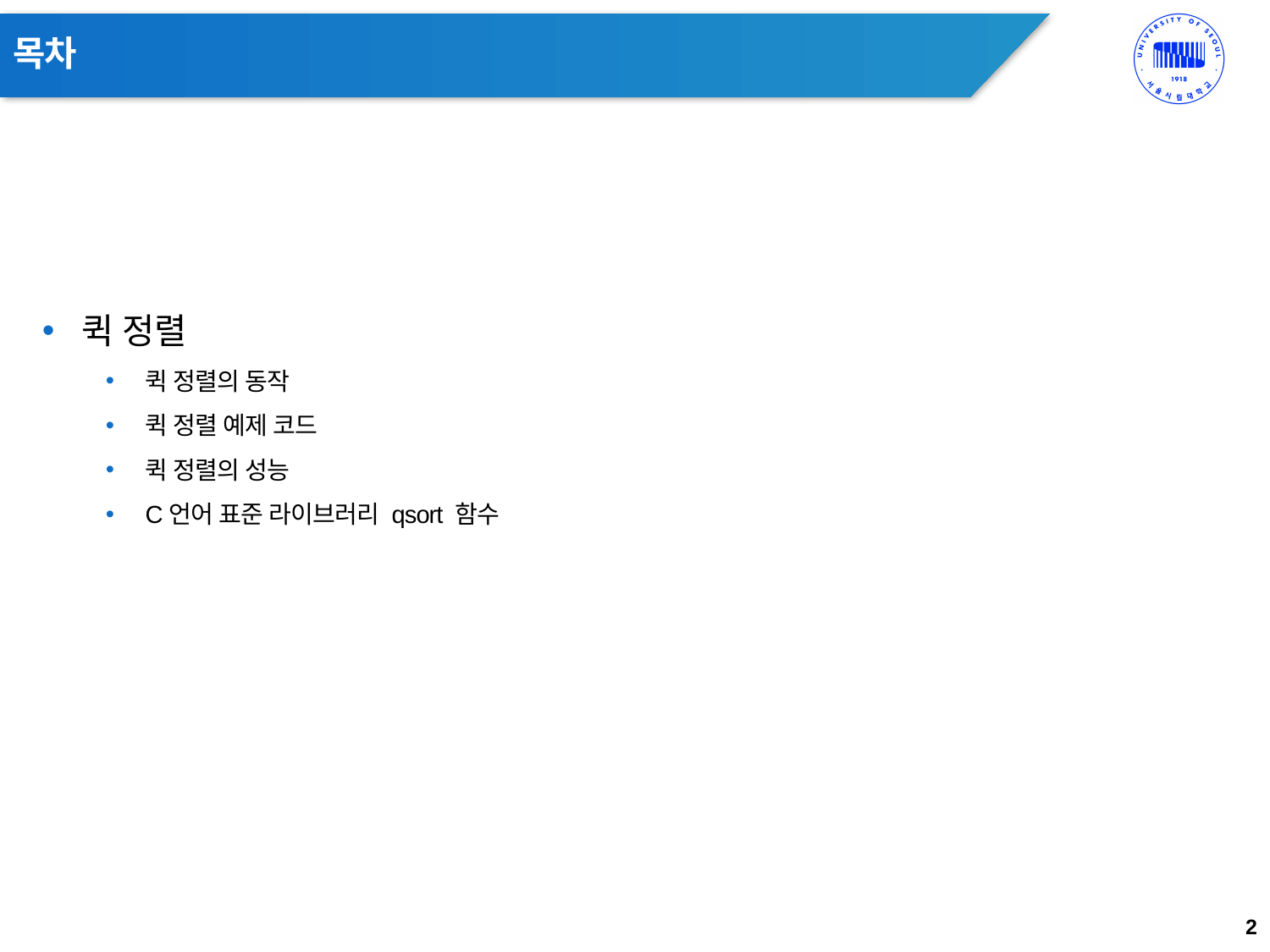

# 목차
퀵 정렬
퀵 정렬의 동작
퀵 정렬 예제 코드
퀵 정렬의 성능
C언어 표준 라이브러리 qsort 함수

2